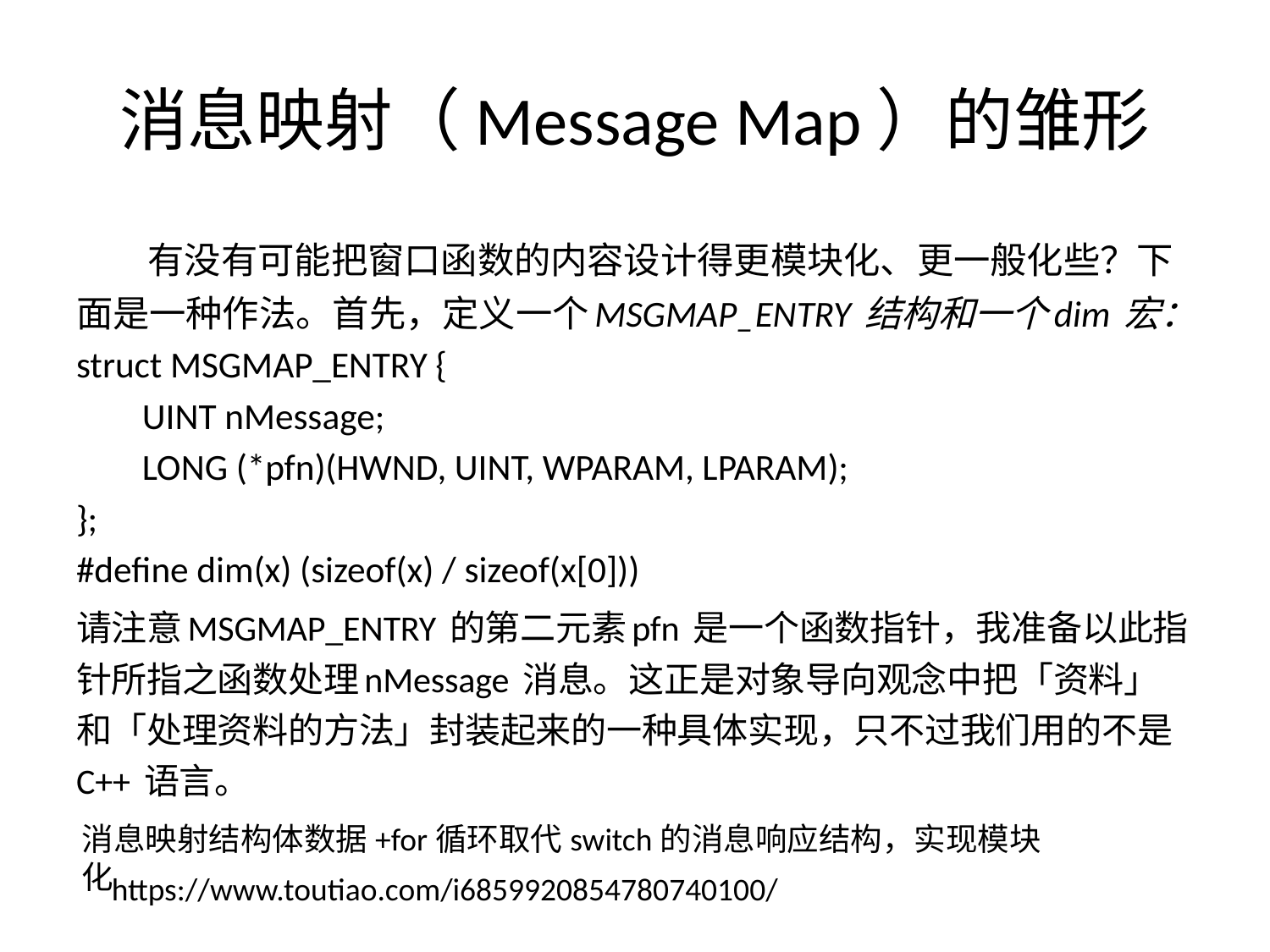

# 消息映射（Message Map）的雏形
        有没有可能把窗口函数的内容设计得更模块化、更一般化些？下面是一种作法。首先，定义一个MSGMAP_ENTRY 结构和一个dim 宏：
struct MSGMAP_ENTRY {
        UINT nMessage;
        LONG (*pfn)(HWND, UINT, WPARAM, LPARAM);
};
#define dim(x) (sizeof(x) / sizeof(x[0]))
请注意MSGMAP_ENTRY 的第二元素pfn 是一个函数指针，我准备以此指针所指之函数处理nMessage 消息。这正是对象导向观念中把「资料」和「处理资料的方法」封装起来的一种具体实现，只不过我们用的不是C++ 语言。
消息映射结构体数据+for循环取代switch的消息响应结构，实现模块化
https://www.toutiao.com/i6859920854780740100/